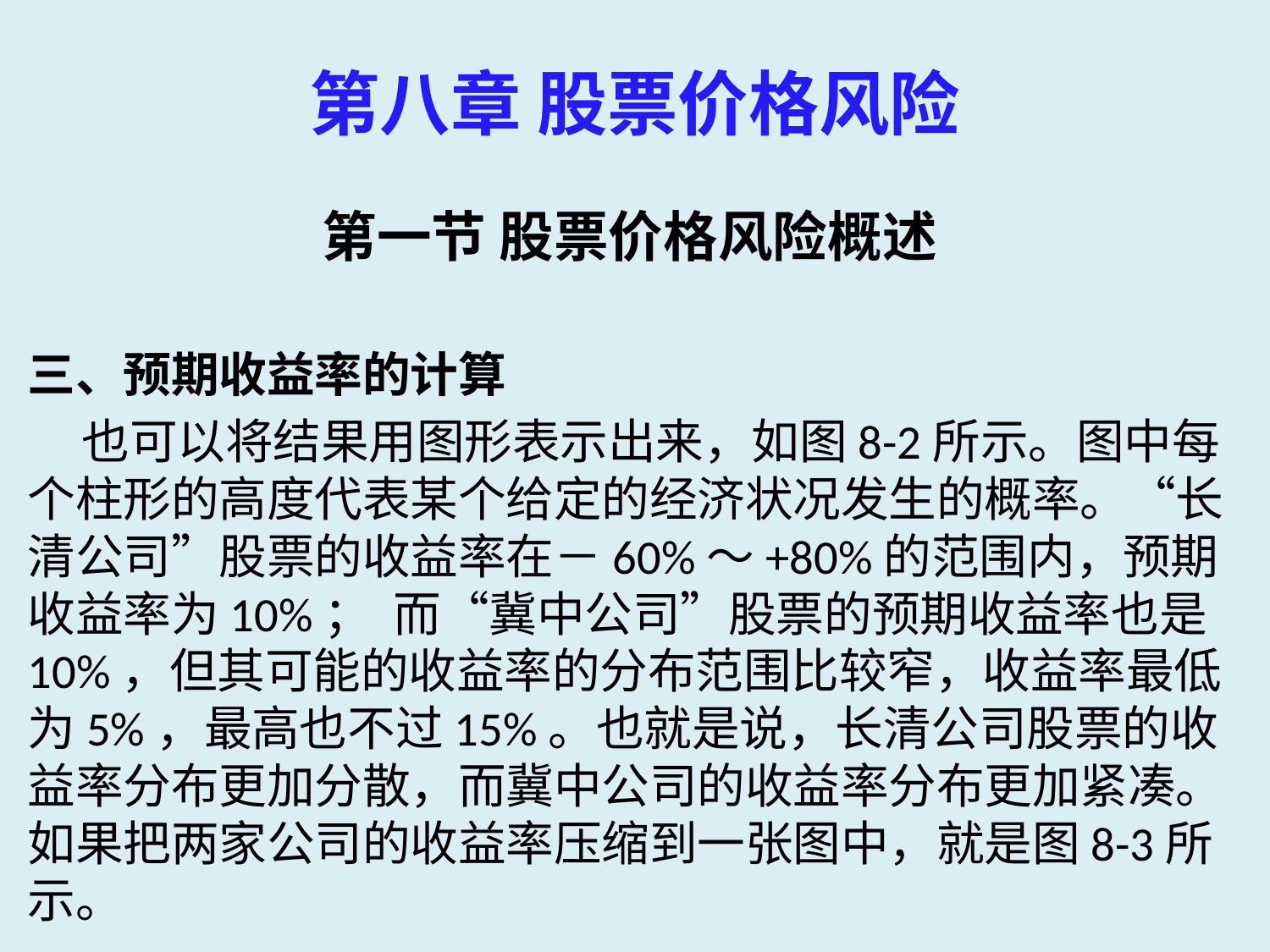

# 第八章 股票价格风险
第一节 股票价格风险概述

三、预期收益率的计算
    也可以将结果用图形表示出来，如图8-2所示。图中每个柱形的高度代表某个给定的经济状况发生的概率。“长清公司”股票的收益率在－60%～+80%的范围内，预期收益率为10%；  而“冀中公司”股票的预期收益率也是10%，但其可能的收益率的分布范围比较窄，收益率最低为5%，最高也不过15%。也就是说，长清公司股票的收益率分布更加分散，而冀中公司的收益率分布更加紧凑。如果把两家公司的收益率压缩到一张图中，就是图8-3所示。